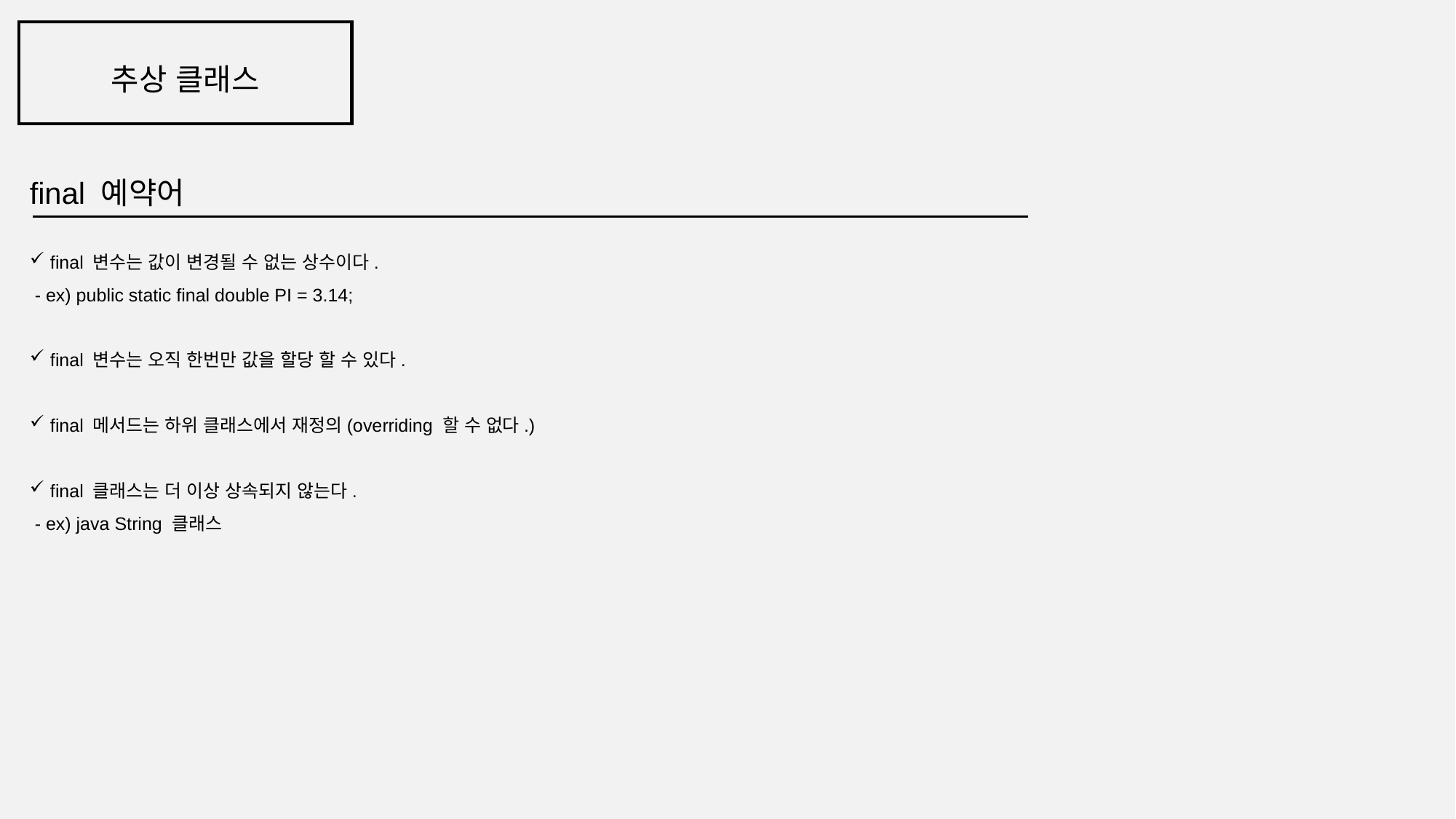

추상 클래스
final 예약어
final 변수는 값이 변경될 수 없는 상수이다.
 - ex) public static final double PI = 3.14;

final 변수는 오직 한번만 값을 할당 할 수 있다.

final 메서드는 하위 클래스에서 재정의(overriding 할 수 없다.)

final 클래스는 더 이상 상속되지 않는다.
 - ex) java String 클래스